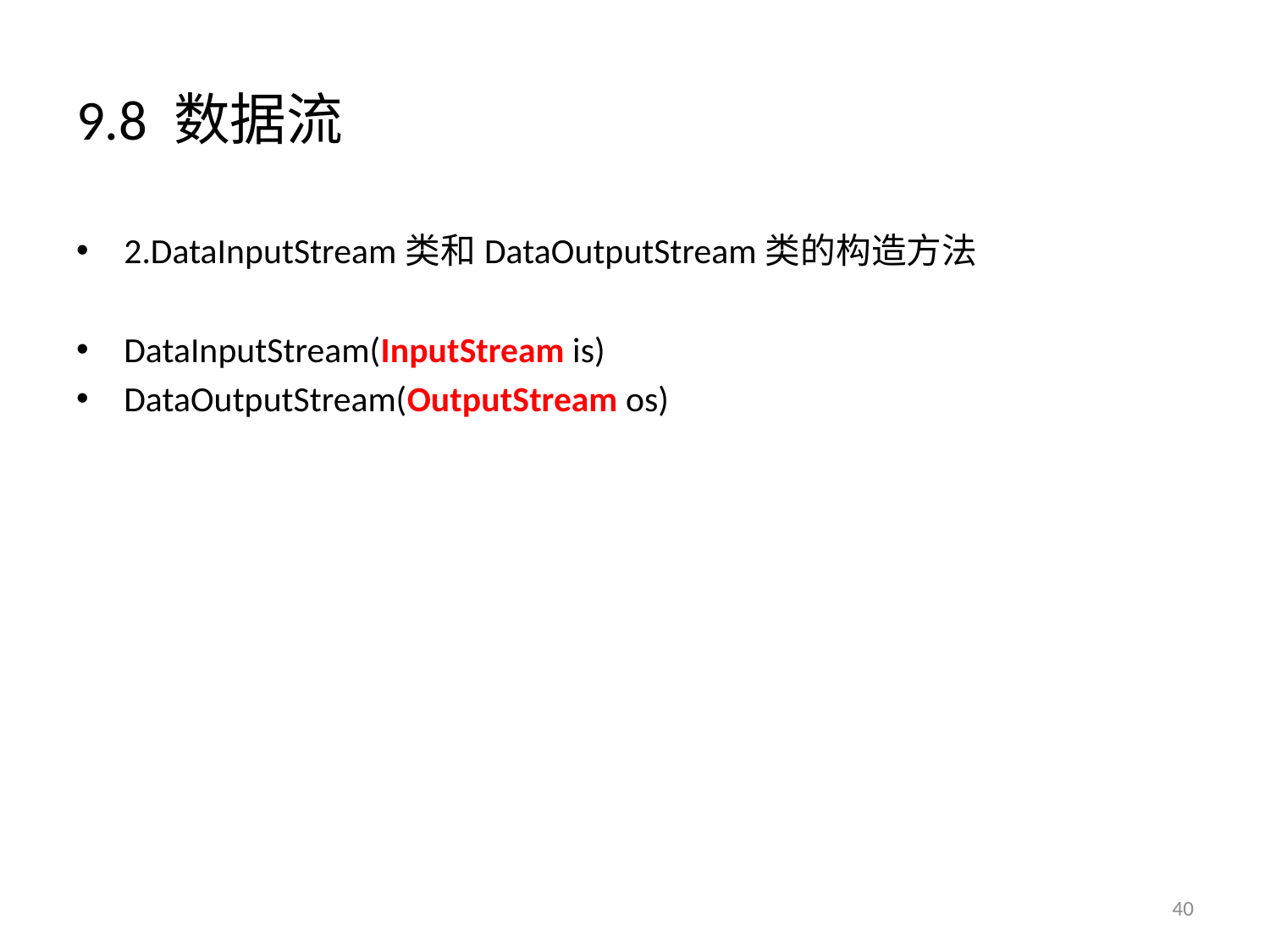

# 9.8 数据流
2.DataInputStream类和DataOutputStream类的构造方法

DataInputStream(InputStream is)
DataOutputStream(OutputStream os)

40